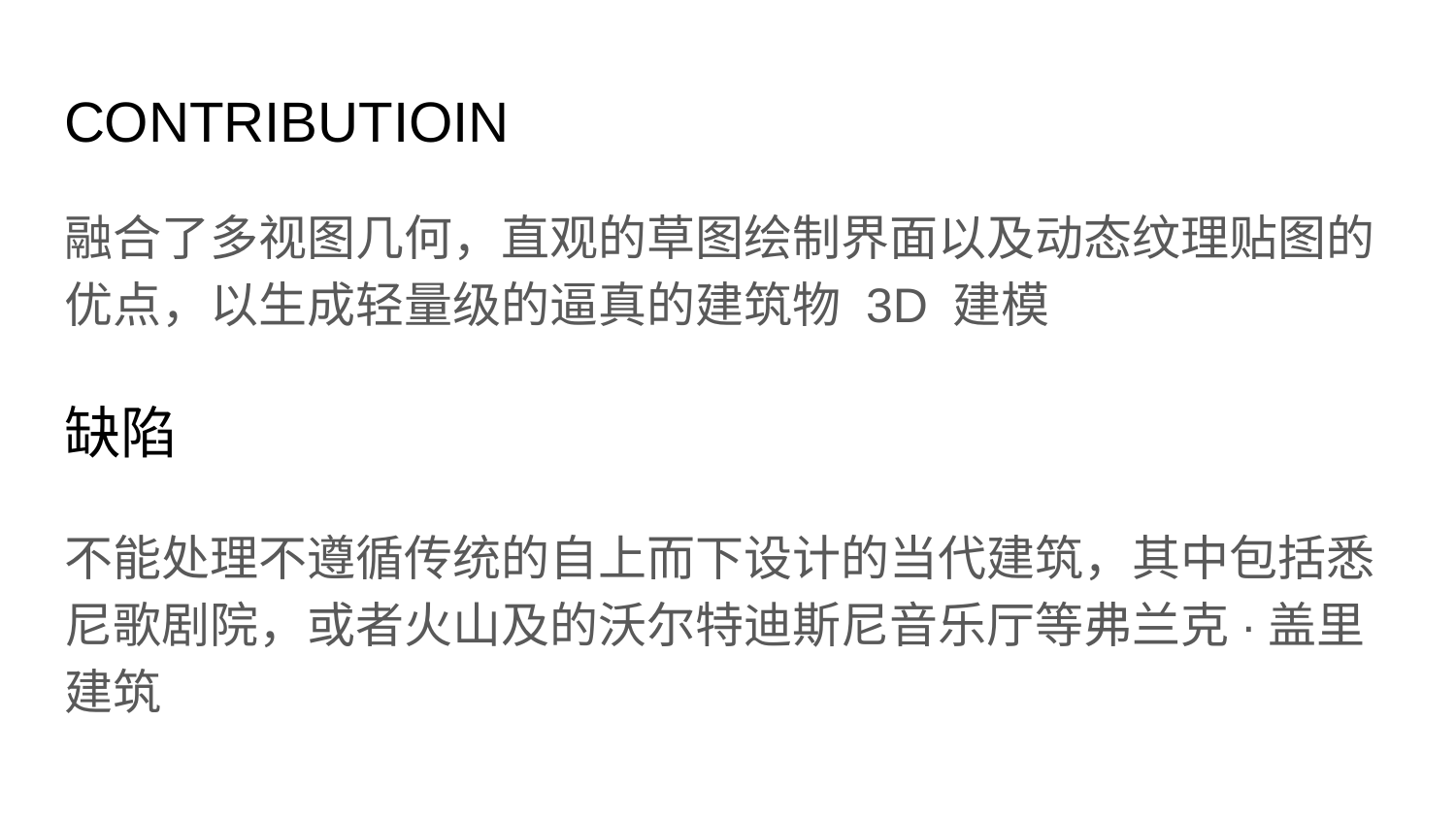

# CONTRIBUTIOIN
融合了多视图几何，直观的草图绘制界面以及动态纹理贴图的优点，以生成轻量级的逼真的建筑物 3D 建模
缺陷
不能处理不遵循传统的自上而下设计的当代建筑，其中包括悉尼歌剧院，或者火山及的沃尔特迪斯尼音乐厅等弗兰克·盖里建筑